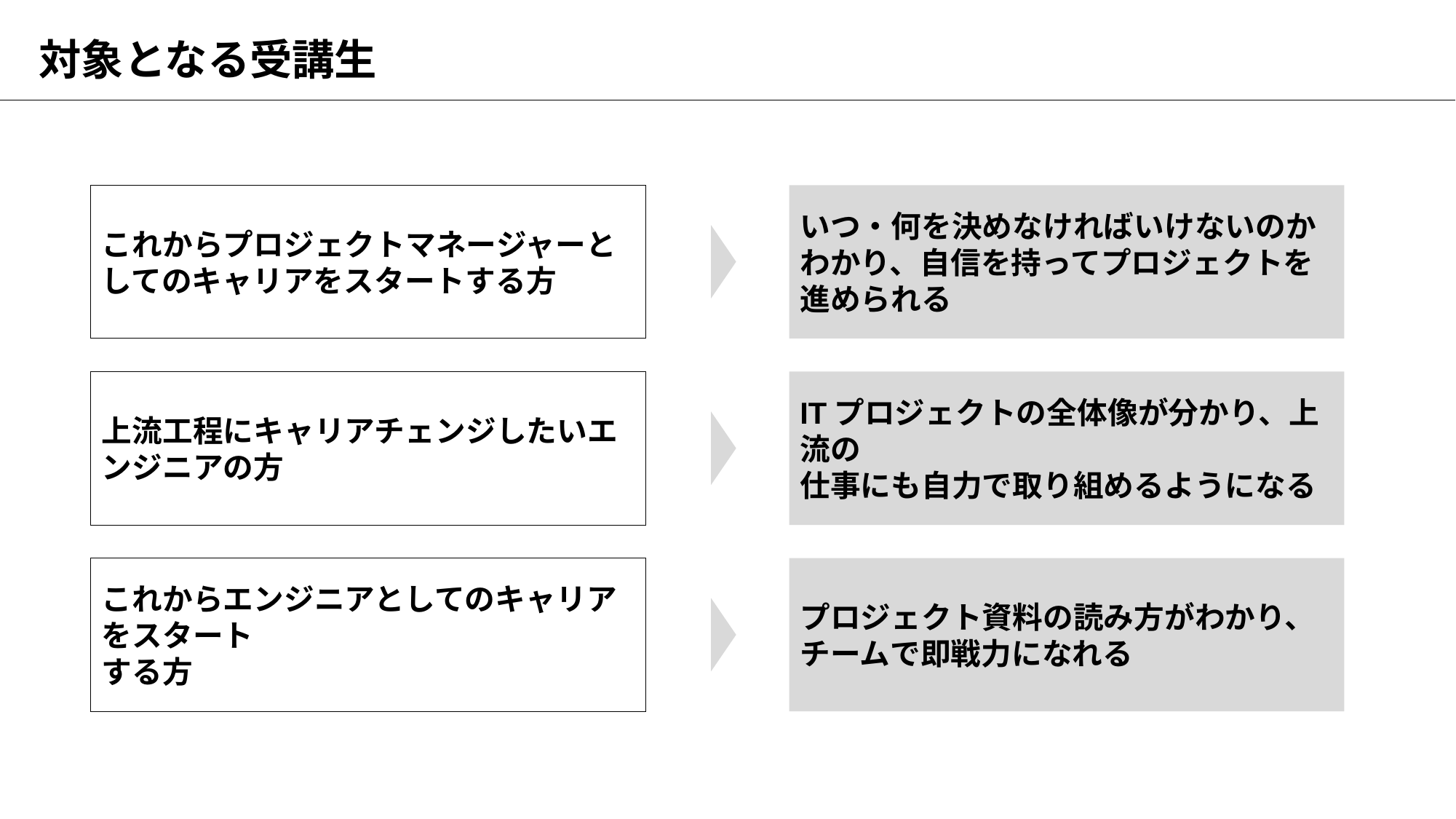

# 対象となる受講生
これからプロジェクトマネージャーとしてのキャリアをスタートする方
いつ・何を決めなければいけないのかわかり、自信を持ってプロジェクトを進められる

上流工程にキャリアチェンジしたいエンジニアの方
ITプロジェクトの全体像が分かり、上流の
仕事にも自力で取り組めるようになる

これからエンジニアとしてのキャリアをスタート
する方
プロジェクト資料の読み方がわかり、チームで即戦力になれる